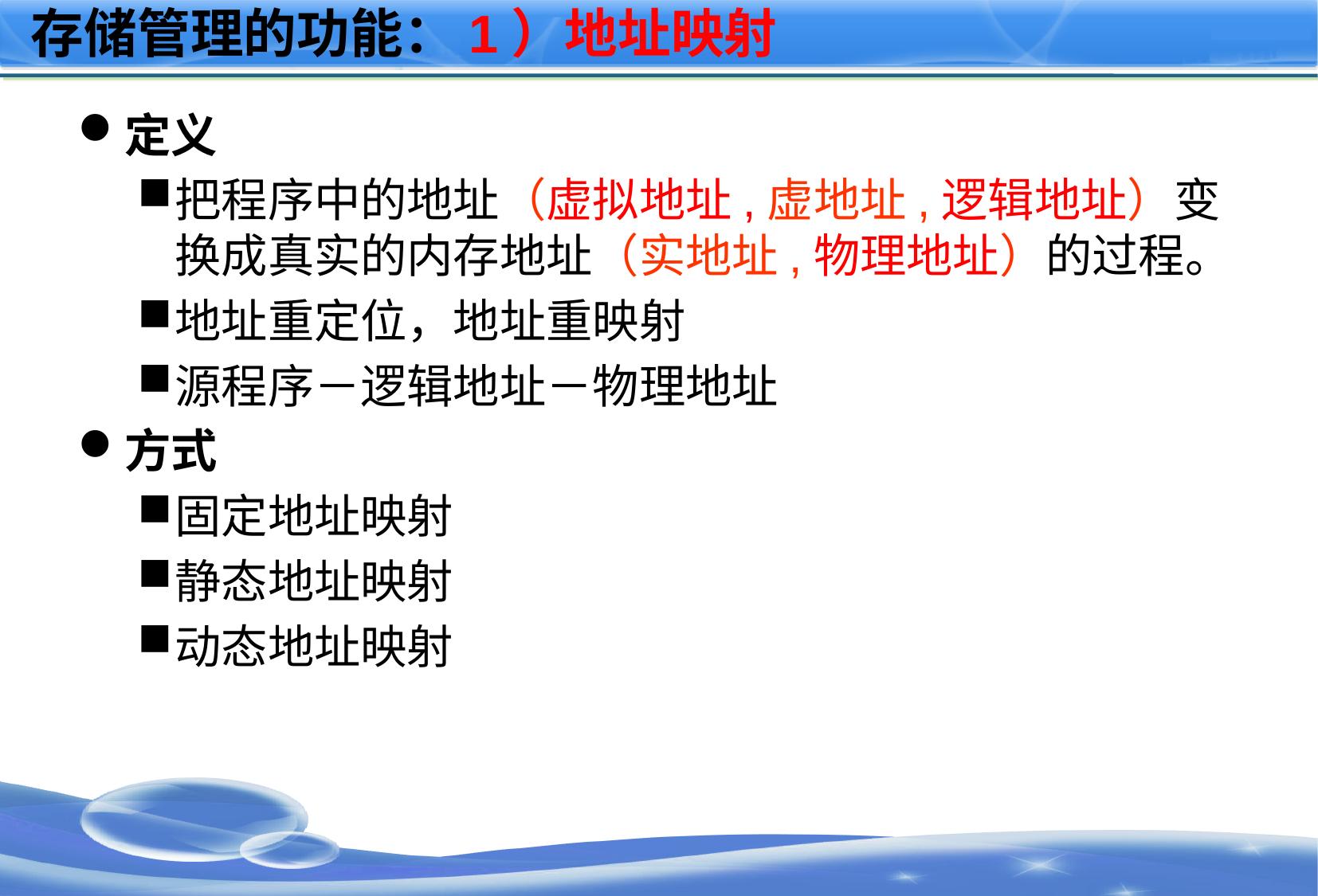

# 存储管理的功能：1）地址映射
定义
把程序中的地址（虚拟地址,虚地址,逻辑地址）变换成真实的内存地址（实地址,物理地址）的过程。
地址重定位，地址重映射
源程序－逻辑地址－物理地址
方式
固定地址映射
静态地址映射
动态地址映射